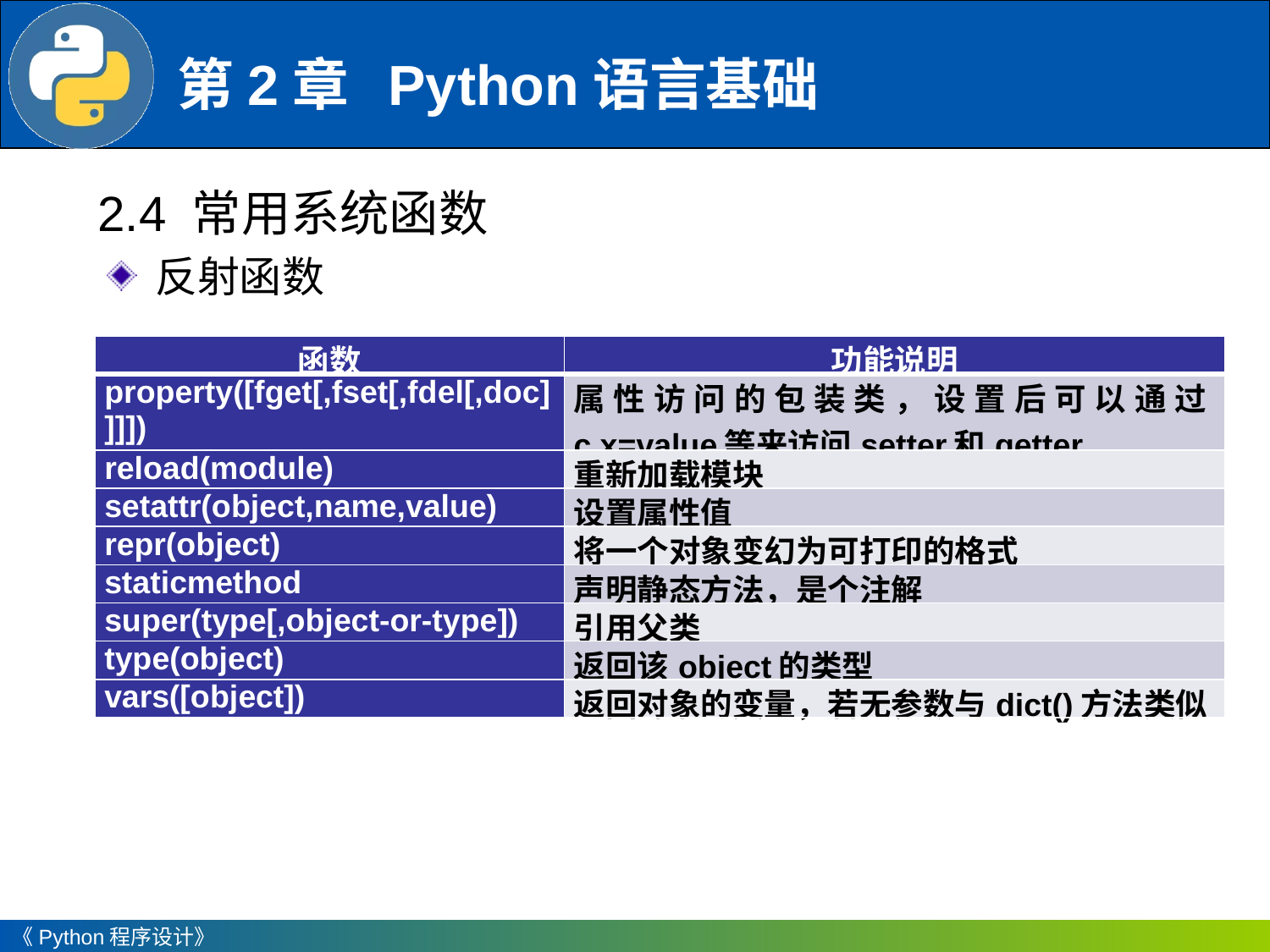

2.4 常用系统函数
反射函数
| 函数 | 功能说明 |
| --- | --- |
| property([fget[,fset[,fdel[,doc]]]]) | 属性访问的包装类，设置后可以通过c.x=value等来访问setter和getter |
| reload(module) | 重新加载模块 |
| setattr(object,name,value) | 设置属性值 |
| repr(object) | 将一个对象变幻为可打印的格式 |
| staticmethod | 声明静态方法，是个注解 |
| super(type[,object-or-type]) | 引用父类 |
| type(object) | 返回该object的类型 |
| vars([object]) | 返回对象的变量，若无参数与dict()方法类似 |